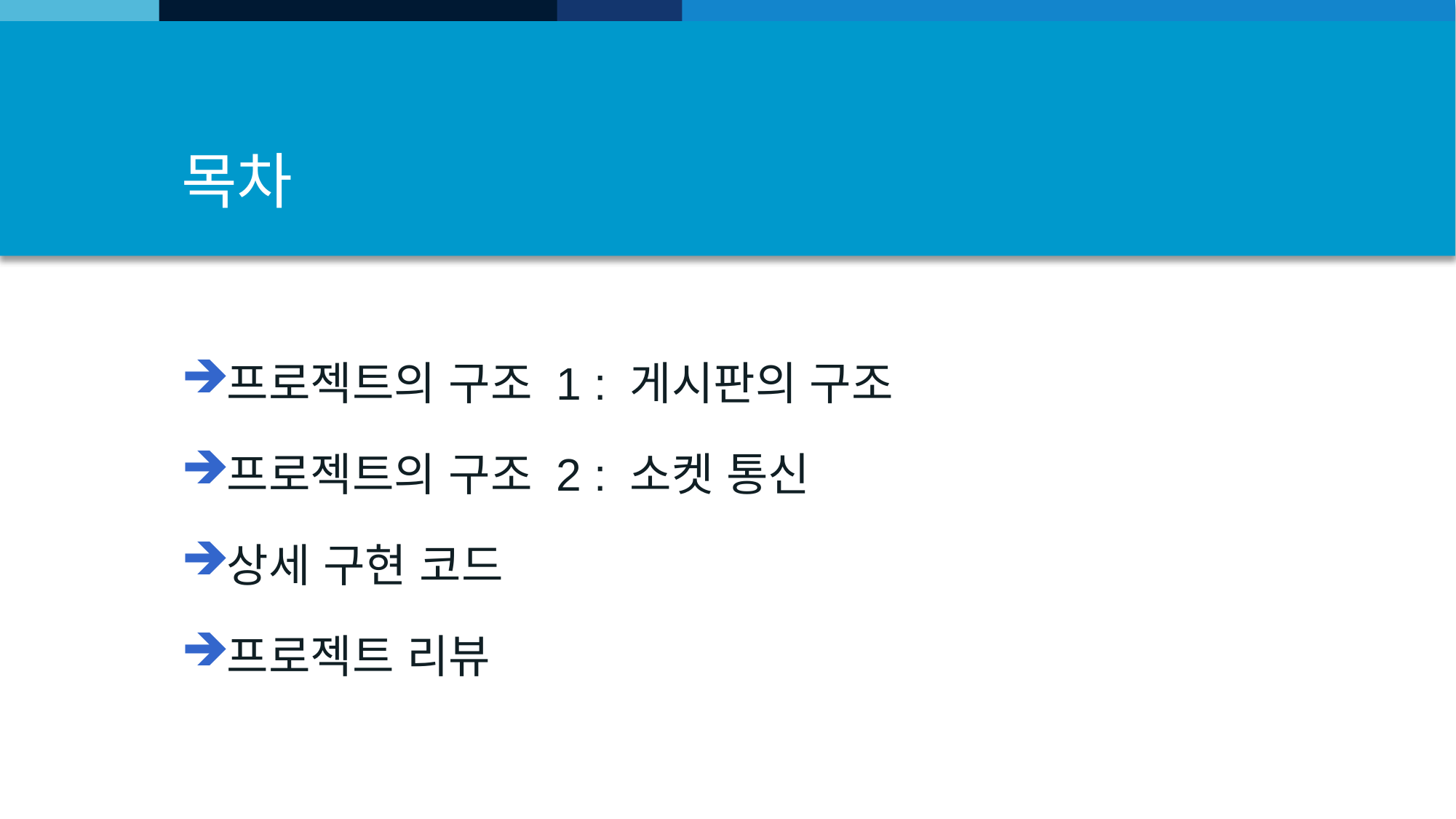

# 목차
프로젝트의 구조 1 : 게시판의 구조
프로젝트의 구조 2 : 소켓 통신
상세 구현 코드
프로젝트 리뷰